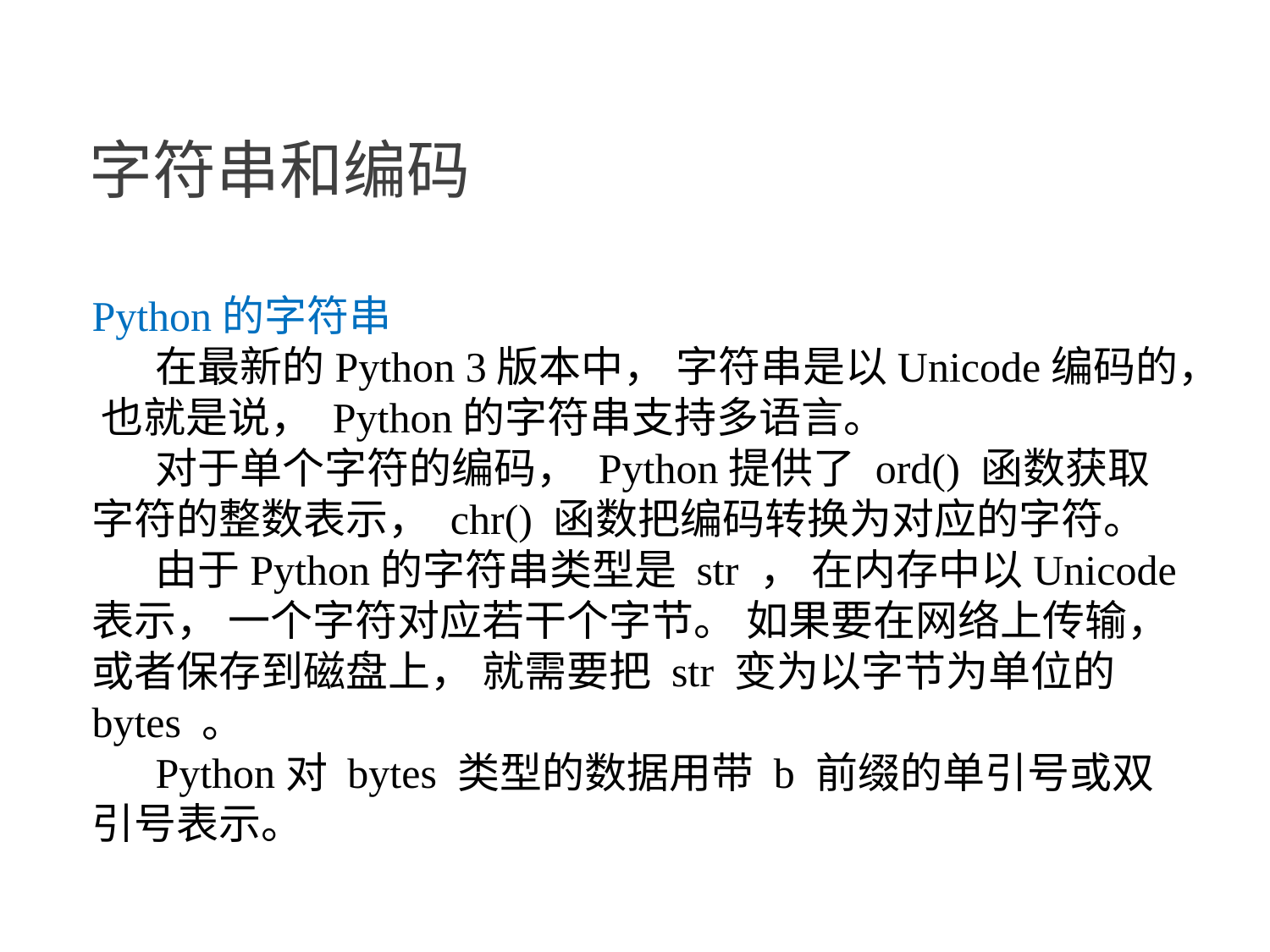

字符串和编码
Python的字符串
在最新的Python 3版本中， 字符串是以Unicode编码的， 也就是说， Python的字符串支持多语言。
对于单个字符的编码， Python提供了 ord() 函数获取字符的整数表示， chr() 函数把编码转换为对应的字符。
由于Python的字符串类型是 str ， 在内存中以Unicode表示， 一个字符对应若干个字节。 如果要在网络上传输， 或者保存到磁盘上， 就需要把 str 变为以字节为单位的 bytes 。
Python对 bytes 类型的数据用带 b 前缀的单引号或双引号表示。